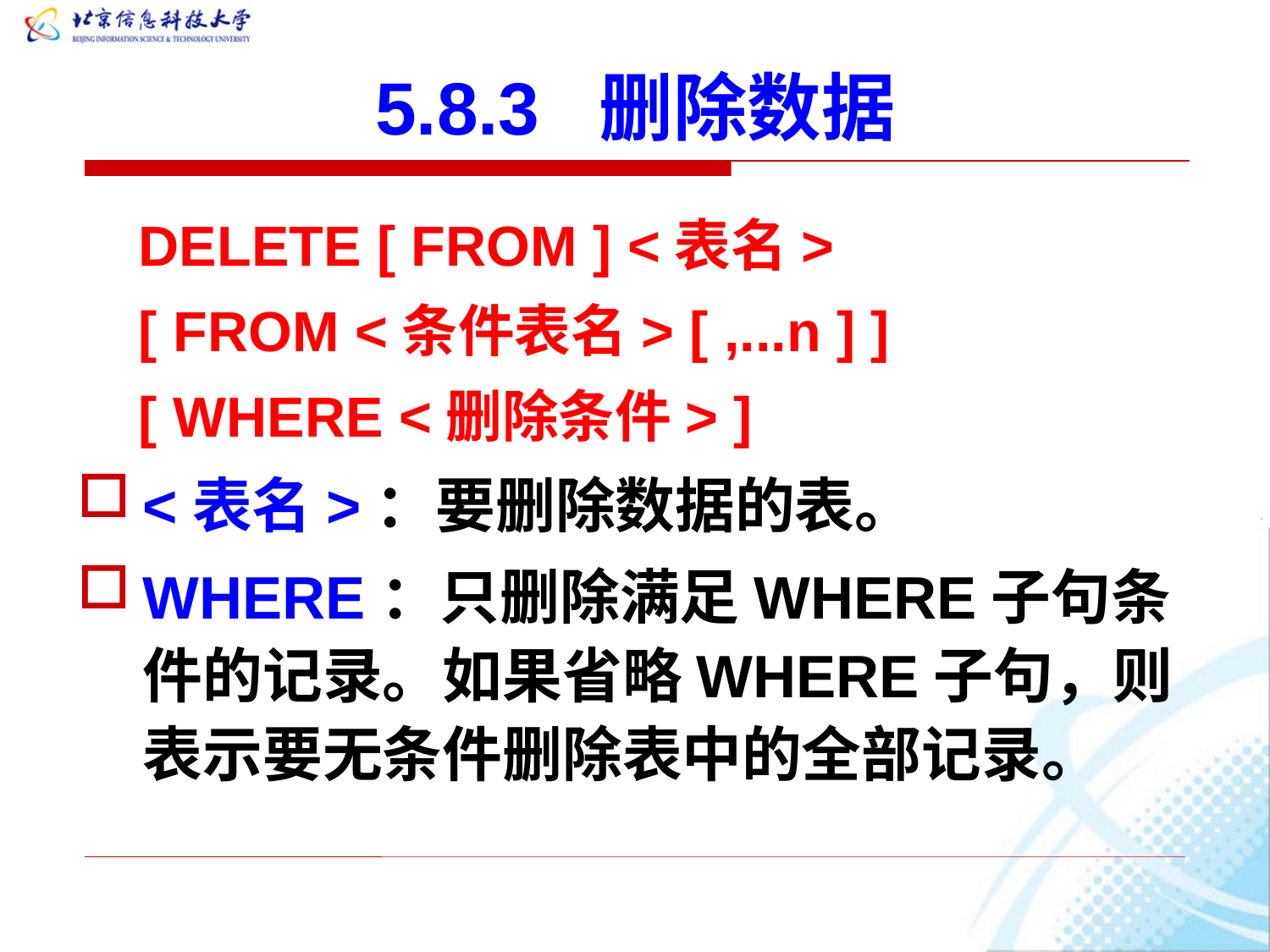

# 5.8.3  删除数据
DELETE [ FROM ] <表名>
[ FROM <条件表名> [ ,...n ] ]
[ WHERE <删除条件> ]
<表名>：要删除数据的表。
WHERE：只删除满足WHERE子句条件的记录。如果省略WHERE子句，则表示要无条件删除表中的全部记录。

155